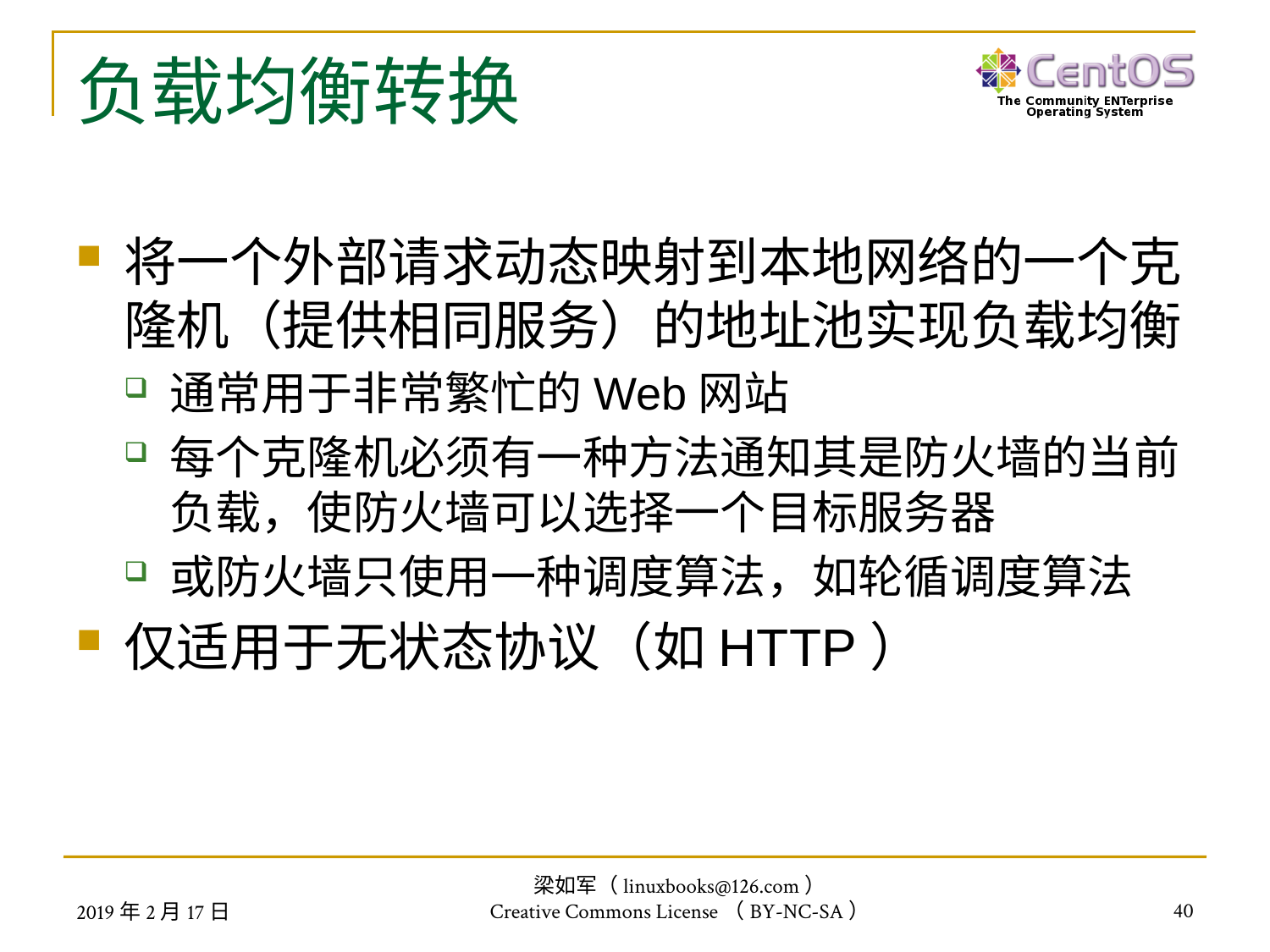

# 负载均衡转换
将一个外部请求动态映射到本地网络的一个克隆机（提供相同服务）的地址池实现负载均衡
通常用于非常繁忙的Web网站
每个克隆机必须有一种方法通知其是防火墙的当前负载，使防火墙可以选择一个目标服务器
或防火墙只使用一种调度算法，如轮循调度算法
仅适用于无状态协议（如HTTP）
梁如军（linuxbooks@126.com）
Creative Commons License（BY-NC-SA）
2019年2月17日
40